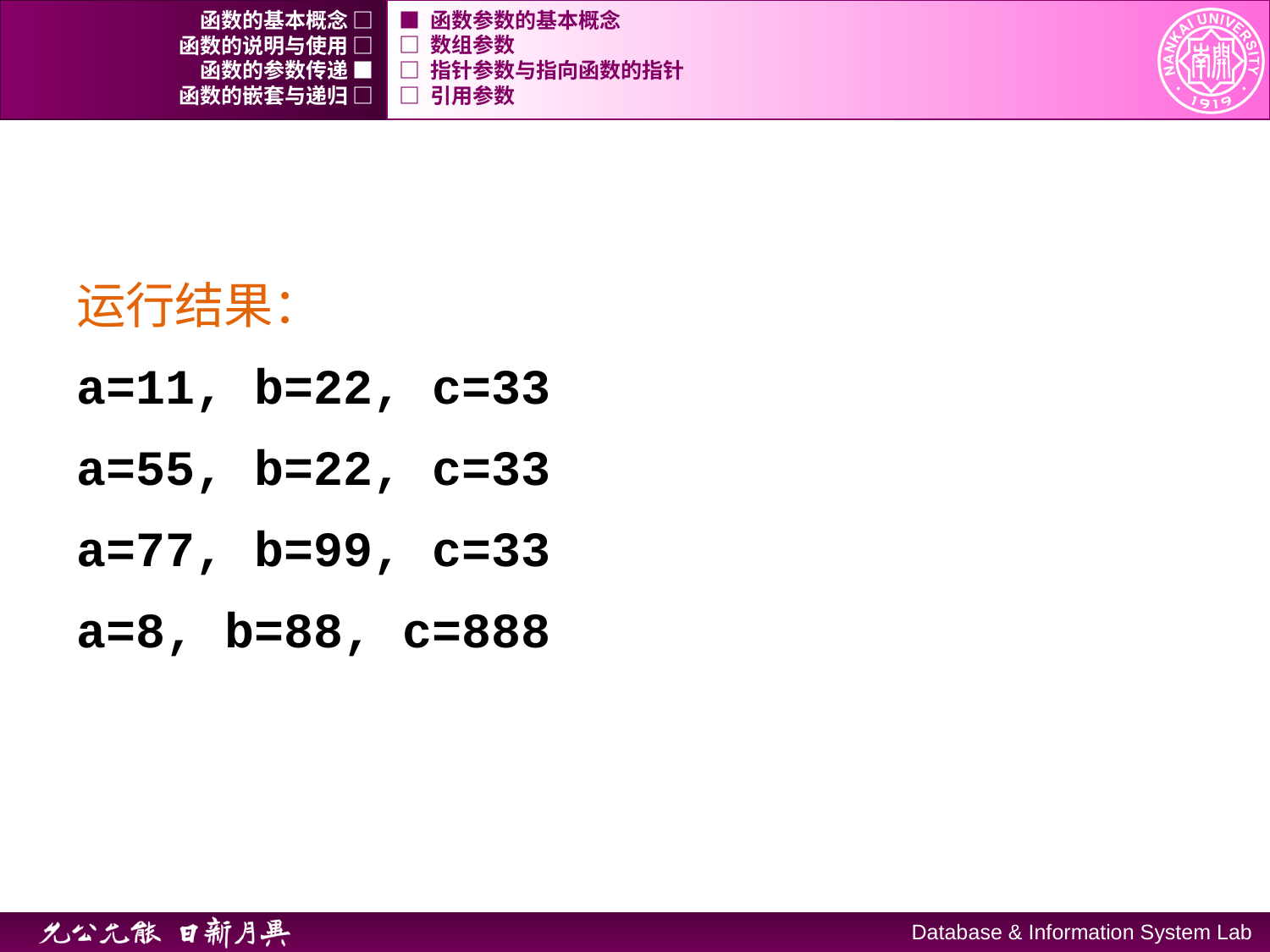

函数的基本概念 □
■ 函数参数的基本概念
函数的说明与使用 □
□ 数组参数
函数的参数传递 ■
□ 指针参数与指向函数的指针
函数的嵌套与递归 □
□ 引用参数
运行结果：
a=11, b=22, c=33
a=55, b=22, c=33
a=77, b=99, c=33
a=8, b=88, c=888